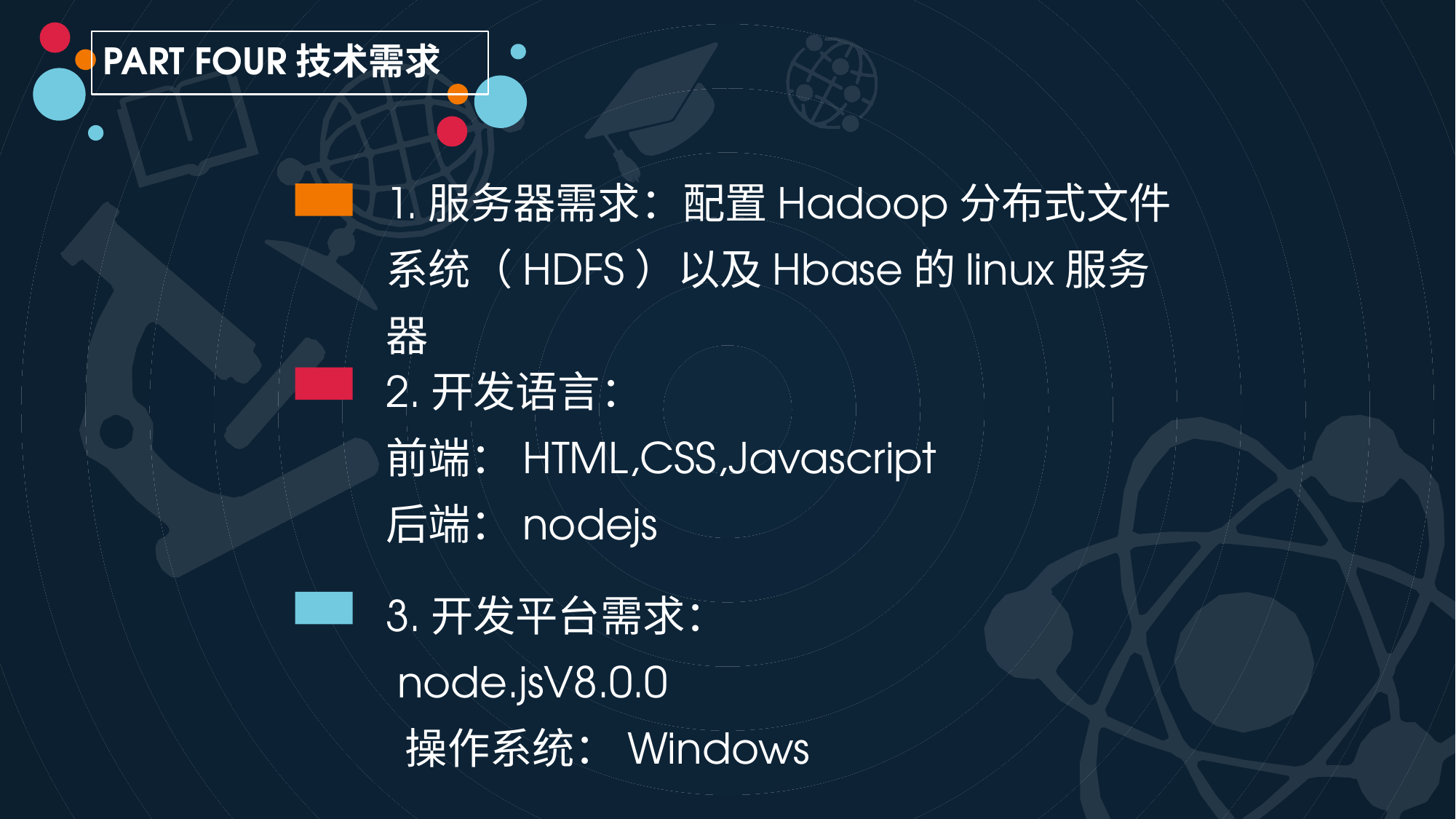

PART FOUR技术需求
1.服务器需求：配置Hadoop分布式文件系统（HDFS）以及Hbase的linux服务器

2.开发语言：
前端：HTML,CSS,Javascript
后端：nodejs

3.开发平台需求：
 node.jsV8.0.0
 操作系统：Windows